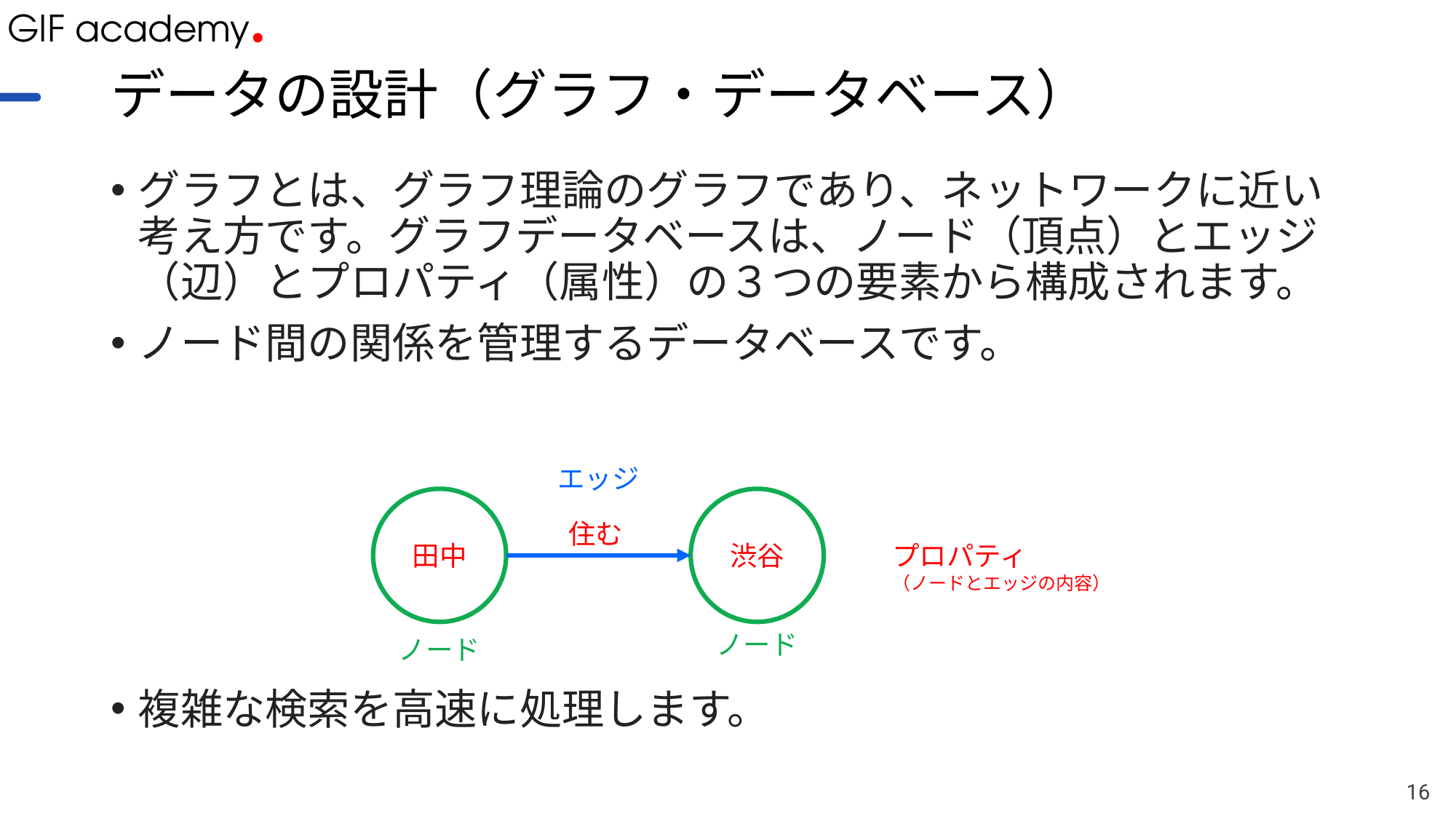

# データの設計（グラフ・データベース）
グラフとは、グラフ理論のグラフであり、ネットワークに近い考え方です。グラフデータベースは、ノード（頂点）とエッジ（辺）とプロパティ（属性）の３つの要素から構成されます。
ノード間の関係を管理するデータベースです。

複雑な検索を高速に処理します。

エッジ
田中
渋谷
住む
プロパティ
（ノードとエッジの内容）
ノード
ノード
16